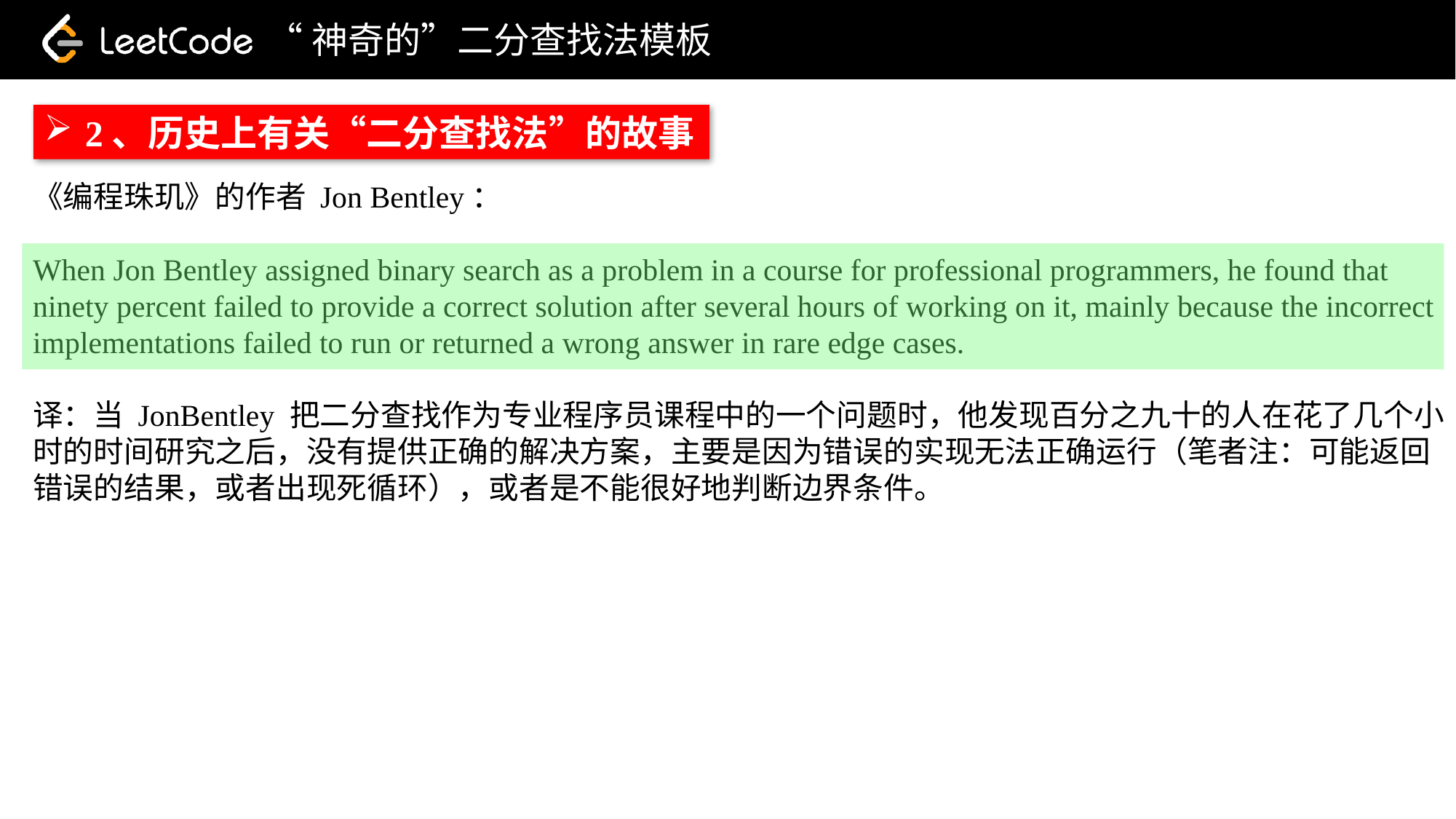

“神奇的”二分查找法模板
2、历史上有关“二分查找法”的故事
《编程珠玑》的作者 Jon Bentley：

When Jon Bentley assigned binary search as a problem in a course for professional programmers, he found that ninety percent failed to provide a correct solution after several hours of working on it, mainly because the incorrect implementations failed to run or returned a wrong answer in rare edge cases.

译：当 JonBentley 把二分查找作为专业程序员课程中的一个问题时，他发现百分之九十的人在花了几个小时的时间研究之后，没有提供正确的解决方案，主要是因为错误的实现无法正确运行（笔者注：可能返回错误的结果，或者出现死循环），或者是不能很好地判断边界条件。